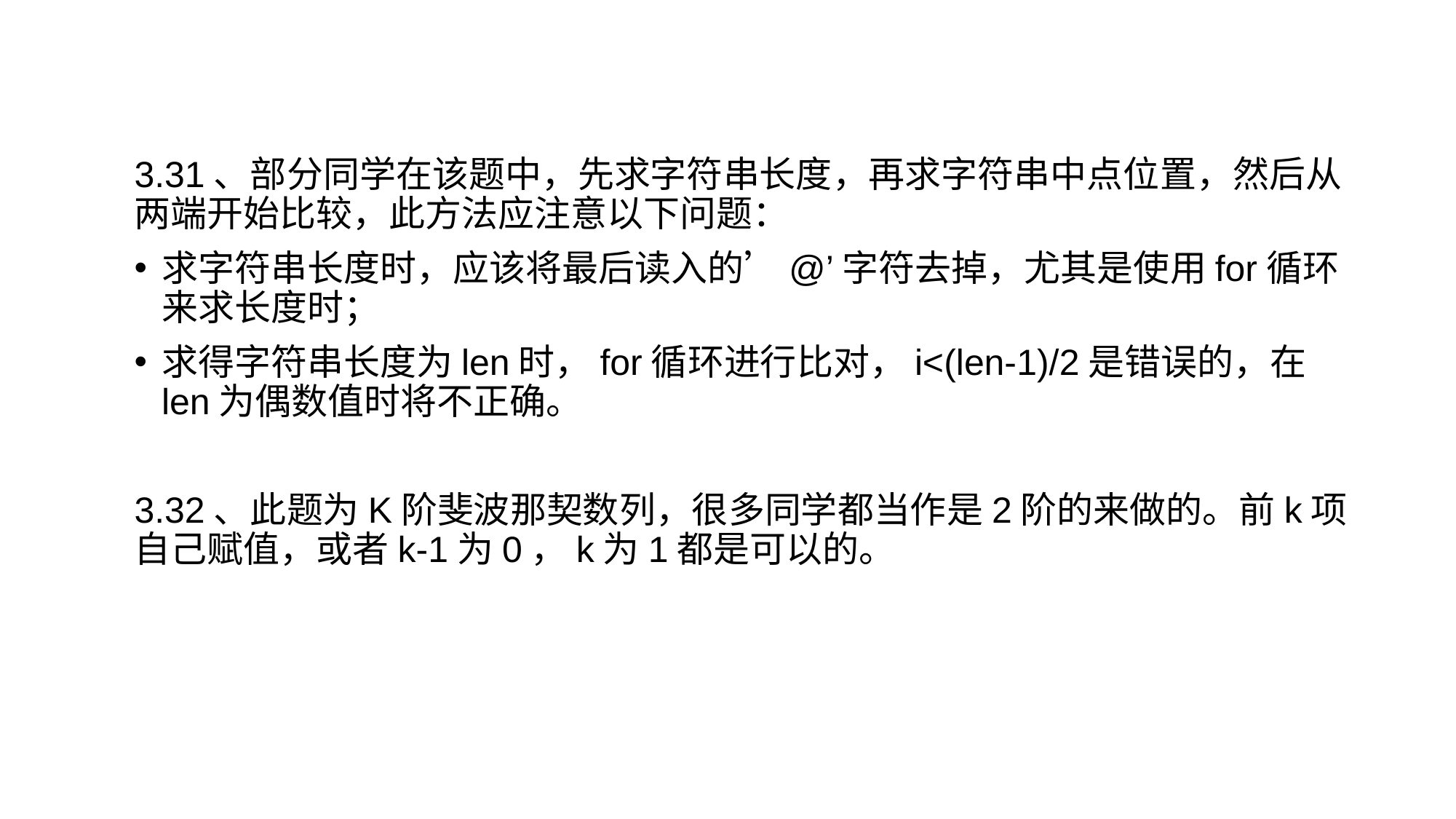

3.31、部分同学在该题中，先求字符串长度，再求字符串中点位置，然后从两端开始比较，此方法应注意以下问题：
求字符串长度时，应该将最后读入的’@’字符去掉，尤其是使用for循环来求长度时；
求得字符串长度为len时，for循环进行比对，i<(len-1)/2是错误的，在len为偶数值时将不正确。

3.32、此题为K阶斐波那契数列，很多同学都当作是2阶的来做的。前k项自己赋值，或者k-1为0，k为1都是可以的。